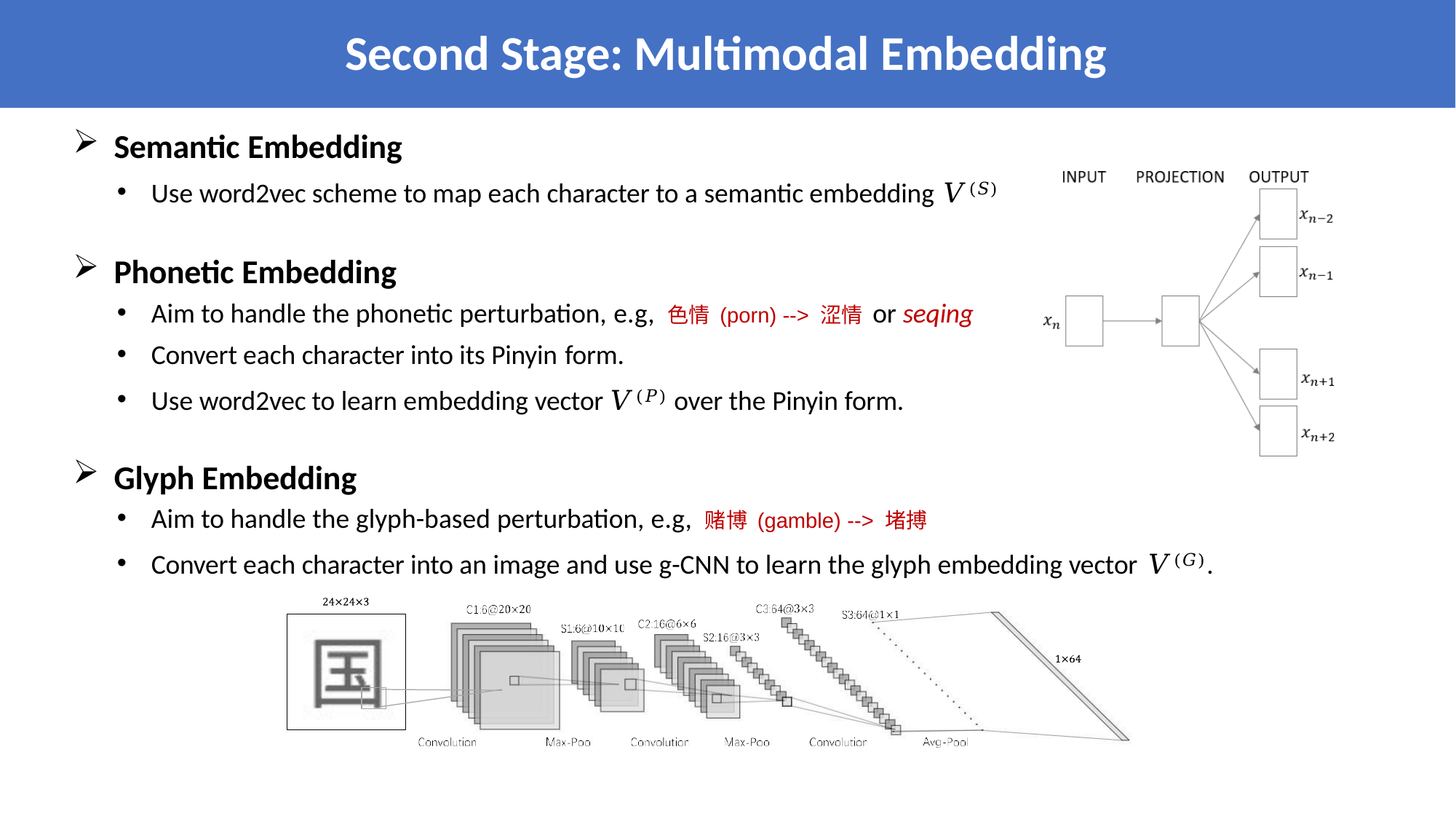

# Second Stage: Multimodal Embedding
Semantic Embedding
Use word2vec scheme to map each character to a semantic embedding 𝑉(𝑆)

Phonetic Embedding
Aim to handle the phonetic perturbation, e.g, 色情 (porn) --> 涩情 or seqing
Convert each character into its Pinyin form.
Use word2vec to learn embedding vector 𝑉(𝑃) over the Pinyin form.

Glyph Embedding
Aim to handle the glyph-based perturbation, e.g, 赌博 (gamble) --> 堵搏
Convert each character into an image and use g-CNN to learn the glyph embedding vector 𝑉(𝐺).

13